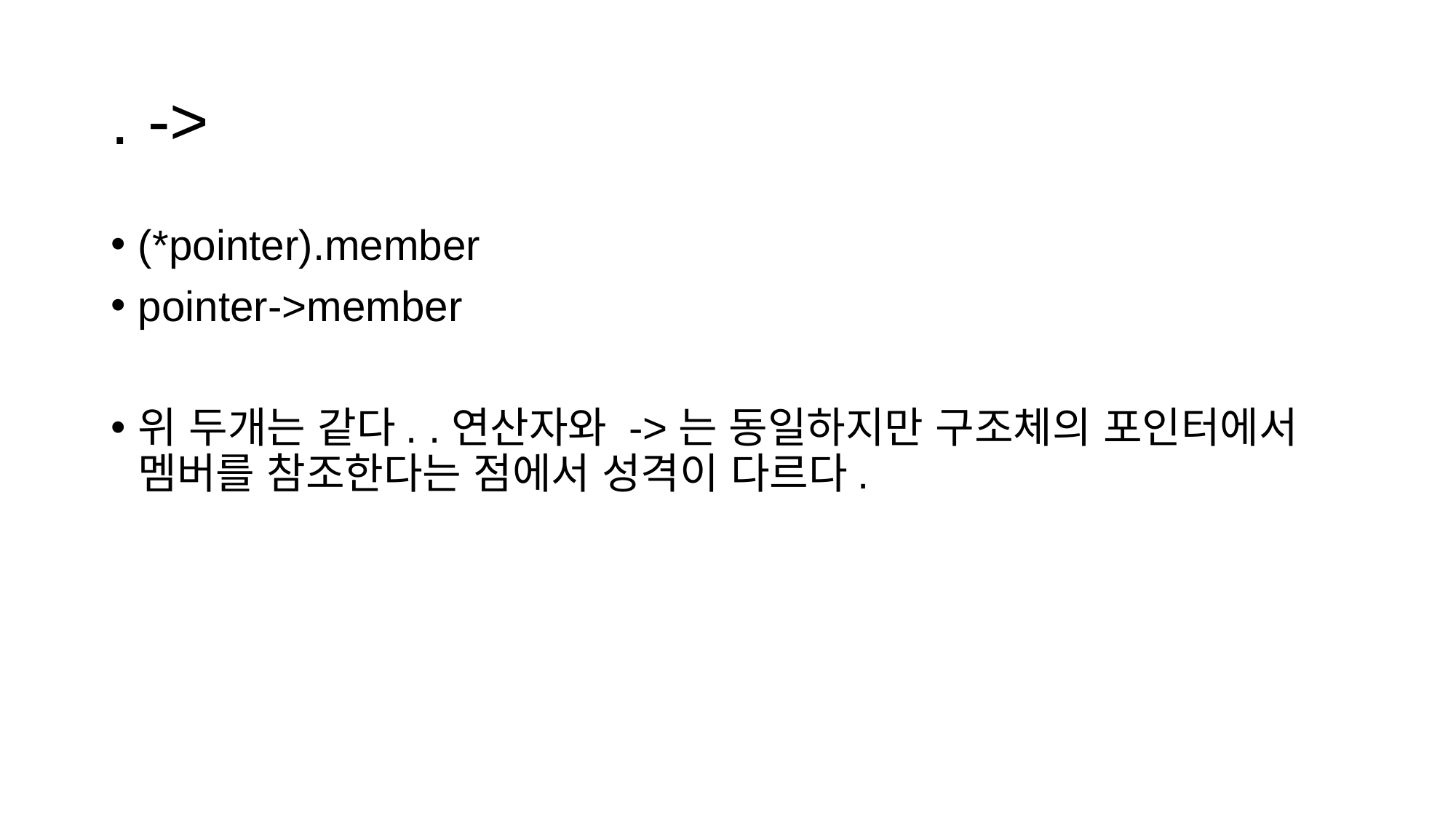

# . ->
(*pointer).member
pointer->member

위 두개는 같다. .연산자와 ->는 동일하지만 구조체의 포인터에서 멤버를 참조한다는 점에서 성격이 다르다.